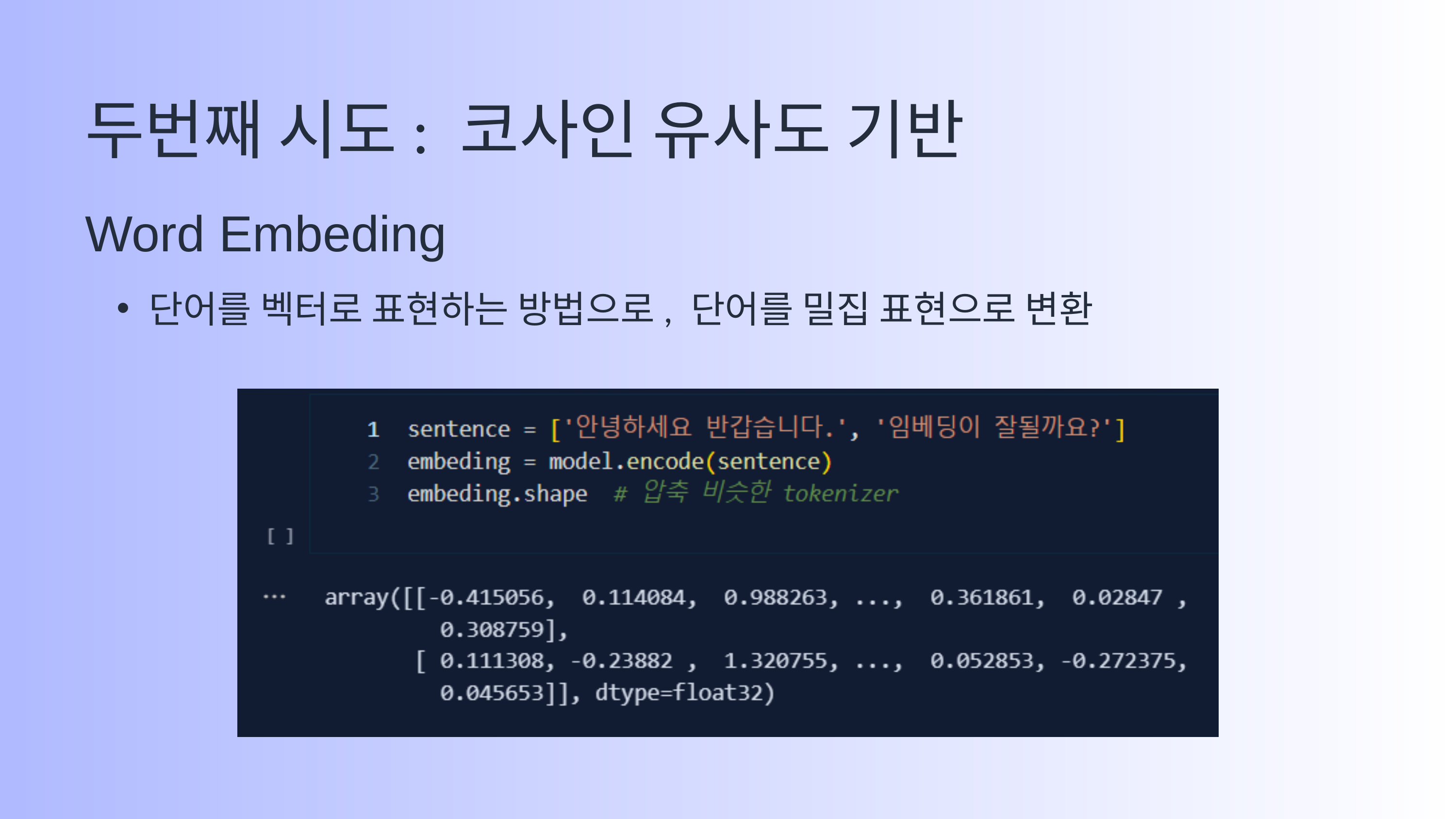

두번째 시도: 코사인 유사도 기반
Word Embeding
단어를 벡터로 표현하는 방법으로, 단어를 밀집 표현으로 변환